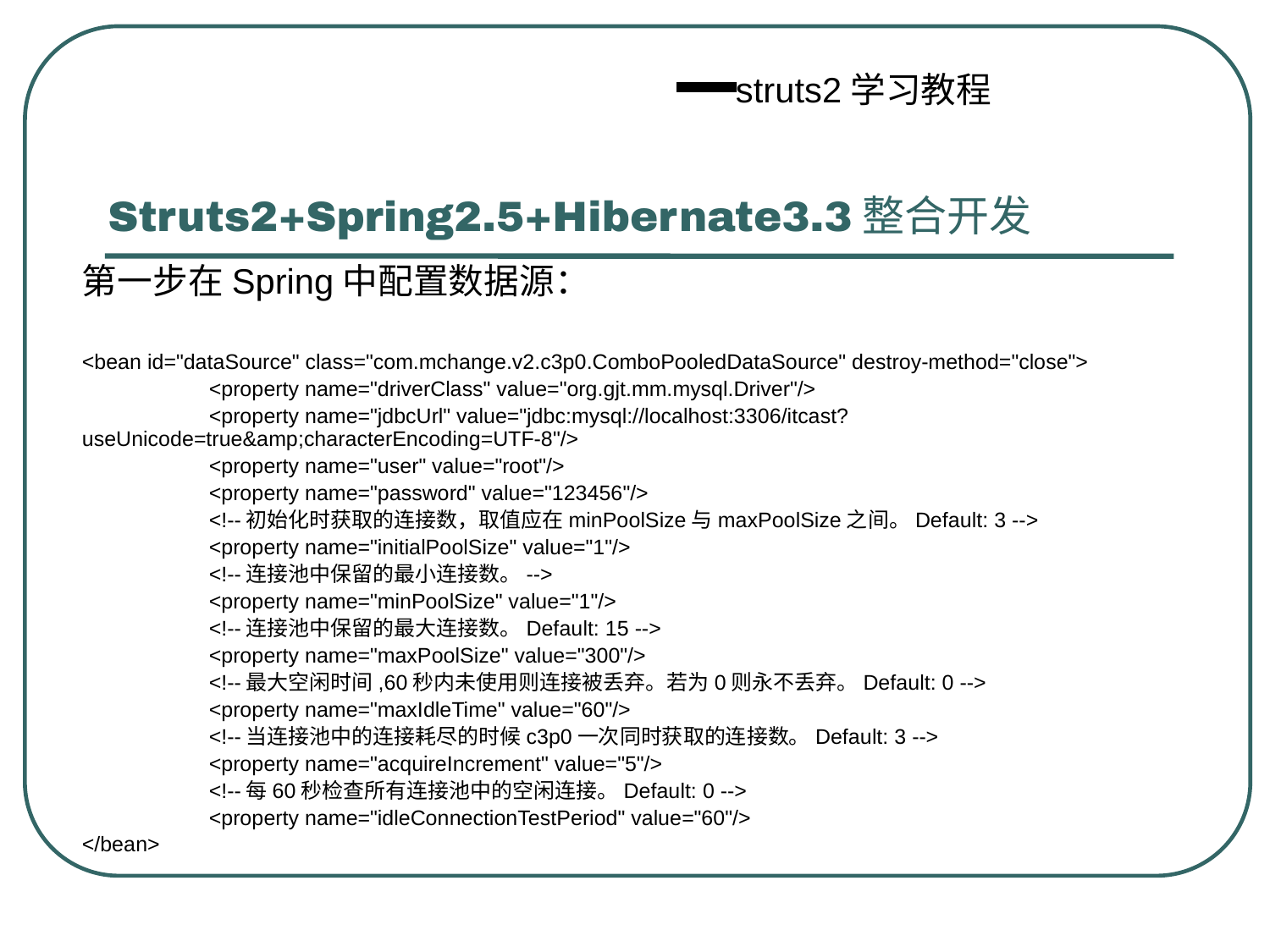

Struts2+Spring2.5+Hibernate3.3整合开发
第一步在Spring中配置数据源：

<bean id="dataSource" class="com.mchange.v2.c3p0.ComboPooledDataSource" destroy-method="close">
	<property name="driverClass" value="org.gjt.mm.mysql.Driver"/>
	<property name="jdbcUrl" value="jdbc:mysql://localhost:3306/itcast?useUnicode=true&amp;characterEncoding=UTF-8"/>
	<property name="user" value="root"/>
	<property name="password" value="123456"/>
	<!--初始化时获取的连接数，取值应在minPoolSize与maxPoolSize之间。Default: 3 -->
	<property name="initialPoolSize" value="1"/>
	<!--连接池中保留的最小连接数。-->
	<property name="minPoolSize" value="1"/>
	<!--连接池中保留的最大连接数。Default: 15 -->
	<property name="maxPoolSize" value="300"/>
	<!--最大空闲时间,60秒内未使用则连接被丢弃。若为0则永不丢弃。Default: 0 -->
	<property name="maxIdleTime" value="60"/>
	<!--当连接池中的连接耗尽的时候c3p0一次同时获取的连接数。Default: 3 -->
	<property name="acquireIncrement" value="5"/>
	<!--每60秒检查所有连接池中的空闲连接。Default: 0 -->
	<property name="idleConnectionTestPeriod" value="60"/>
</bean>